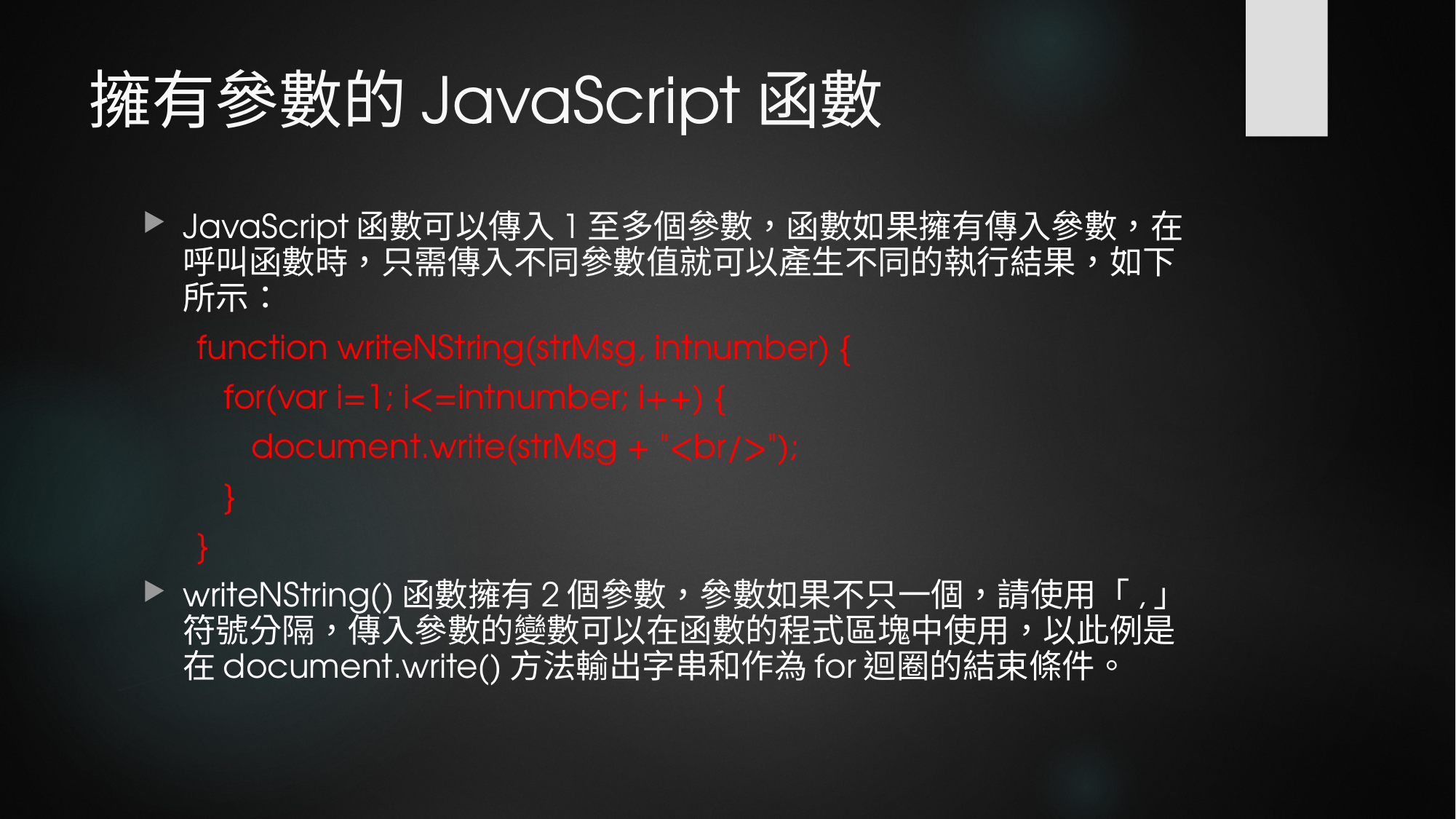

# 擁有參數的JavaScript函數
JavaScript函數可以傳入1至多個參數，函數如果擁有傳入參數，在呼叫函數時，只需傳入不同參數值就可以產生不同的執行結果，如下所示：
function writeNString(strMsg, intnumber) {
   for(var i=1; i<=intnumber; i++) {
      document.write(strMsg + "<br/>");
   }
}
writeNString()函數擁有2個參數，參數如果不只一個，請使用「,」符號分隔，傳入參數的變數可以在函數的程式區塊中使用，以此例是在document.write()方法輸出字串和作為for迴圈的結束條件。